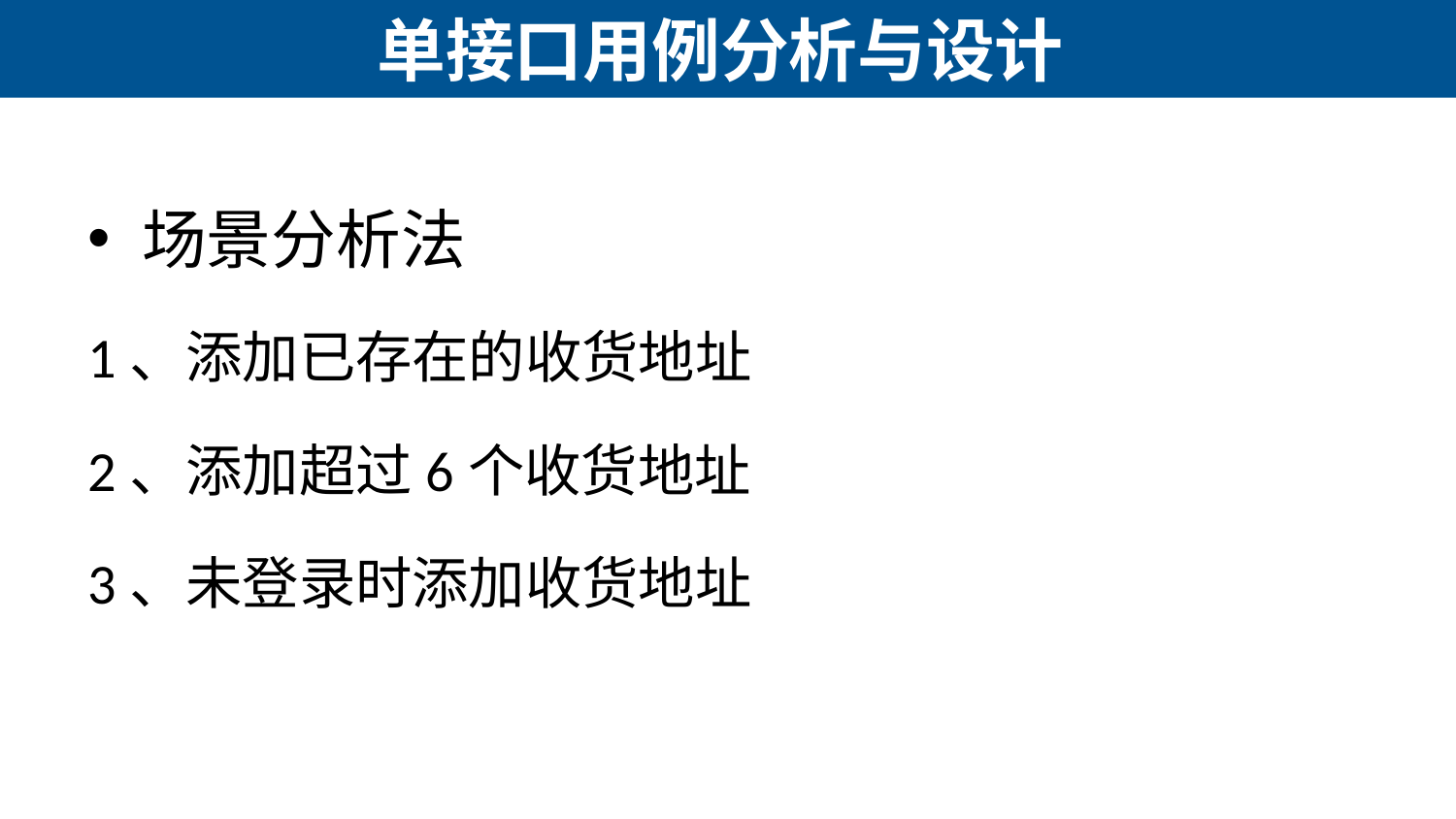

# 单接口用例分析与设计
场景分析法
1、添加已存在的收货地址
2、添加超过6个收货地址
3、未登录时添加收货地址